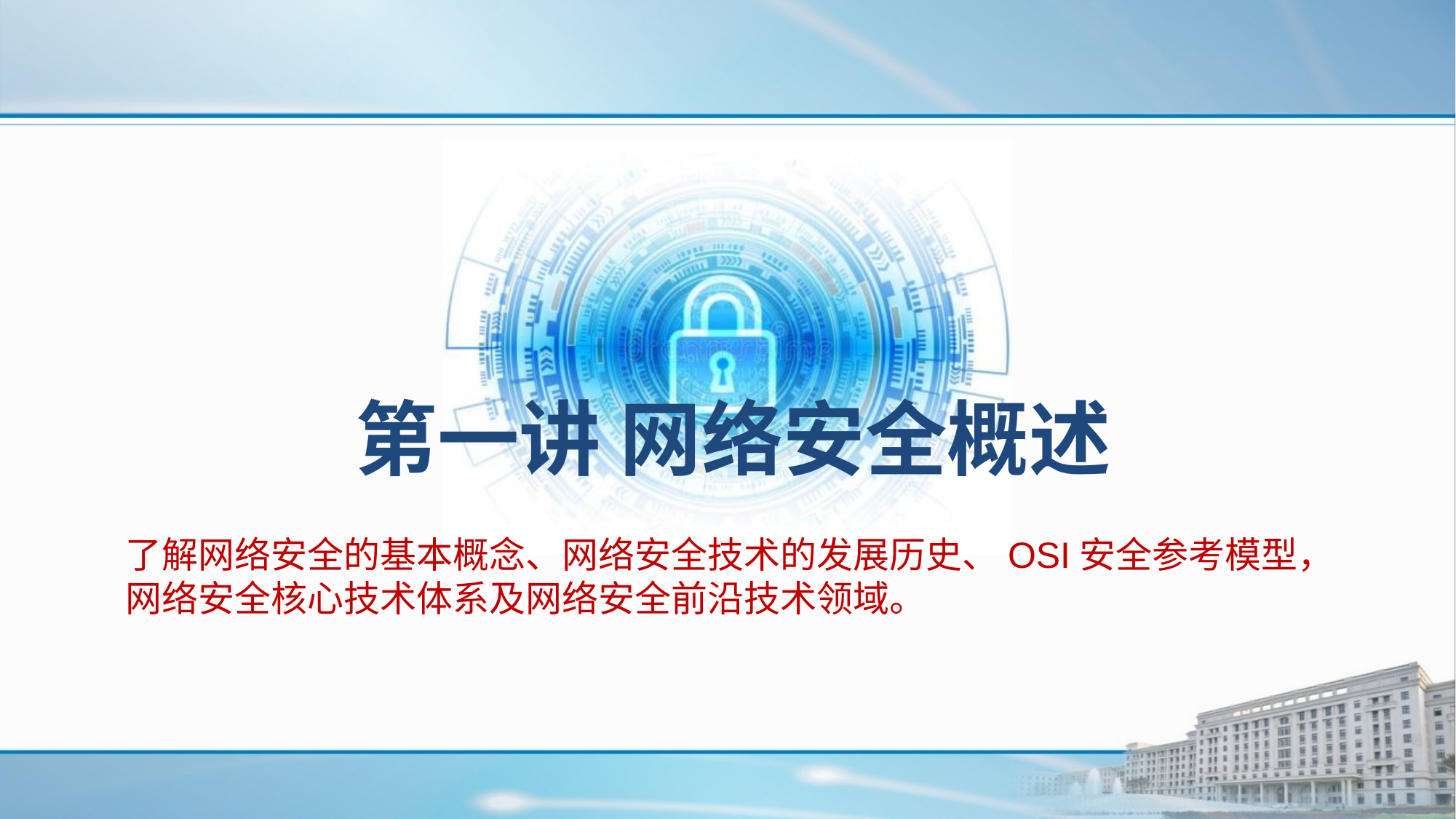

第一讲 网络安全概述
# 了解网络安全的基本概念、网络安全技术的发展历史、OSI安全参考模型，网络安全核心技术体系及网络安全前沿技术领域。